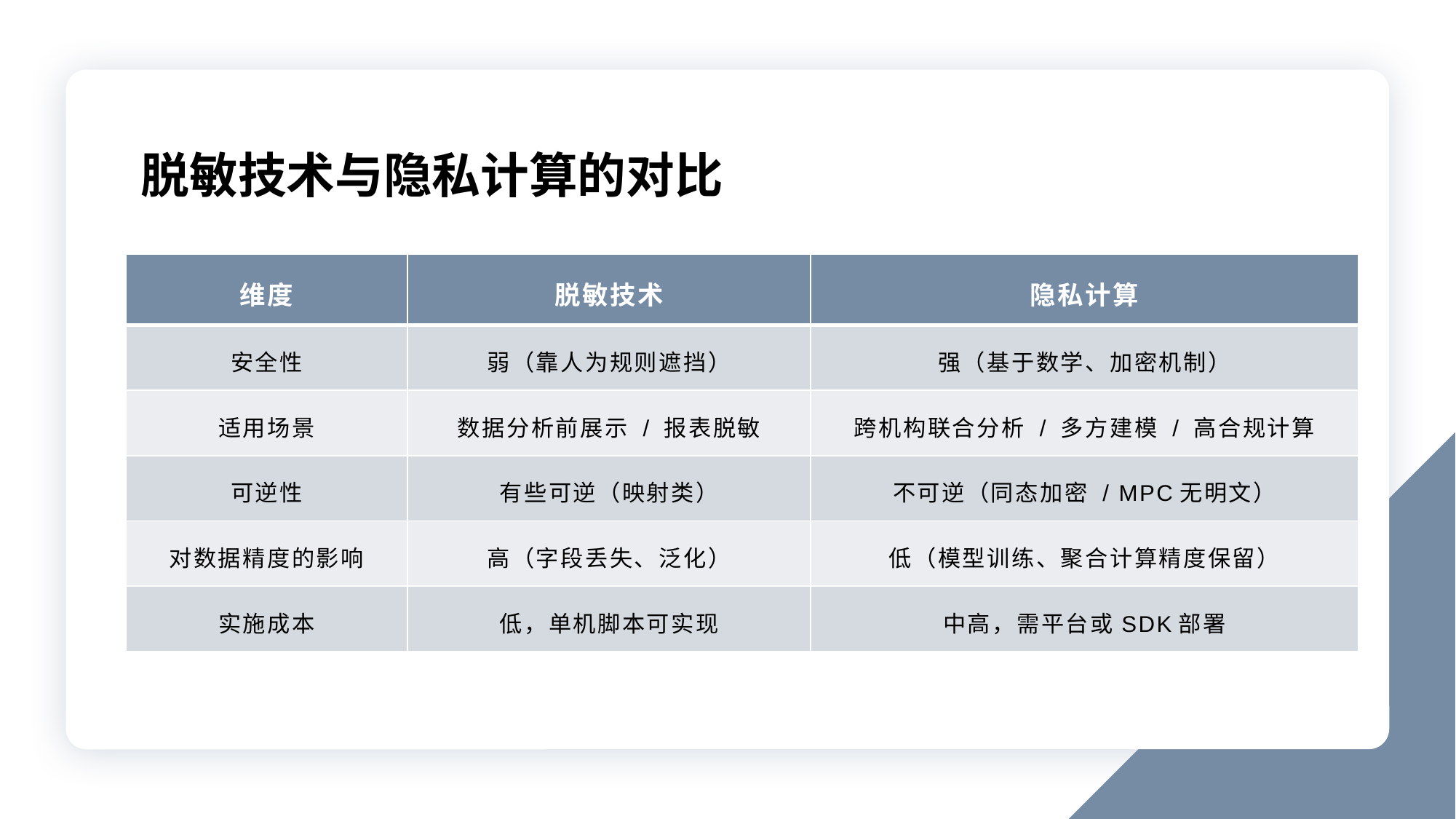

#
脱敏技术与隐私计算的对比
| 维度 | 脱敏技术 | 隐私计算 |
| --- | --- | --- |
| 安全性 | 弱（靠人为规则遮挡） | 强（基于数学、加密机制） |
| 适用场景 | 数据分析前展示 / 报表脱敏 | 跨机构联合分析 / 多方建模 / 高合规计算 |
| 可逆性 | 有些可逆（映射类） | 不可逆（同态加密 / MPC无明文） |
| 对数据精度的影响 | 高（字段丢失、泛化） | 低（模型训练、聚合计算精度保留） |
| 实施成本 | 低，单机脚本可实现 | 中高，需平台或SDK部署 |